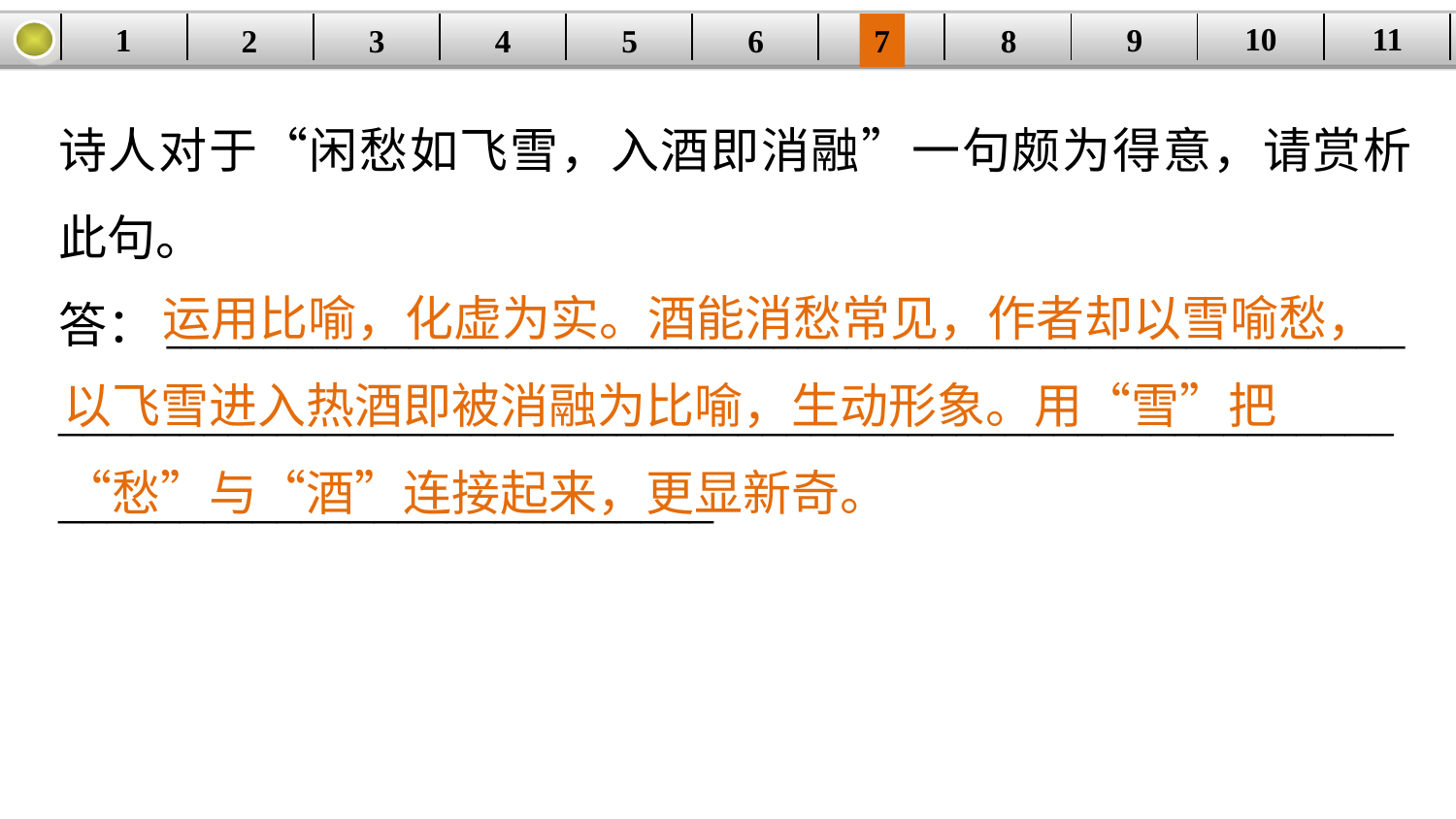

10

11
9
1
3
4
5
6
8
2
|  |  |  |  |  |  |  |  |  |  |  |
| --- | --- | --- | --- | --- | --- | --- | --- | --- | --- | --- |
7

诗人对于“闲愁如飞雪，入酒即消融”一句颇为得意，请赏析此句。
答：___________________________________________________
__________________________________________________________________________________
        运用比喻，化虚为实。酒能消愁常见，作者却以雪喻愁，以飞雪进入热酒即被消融为比喻，生动形象。用“雪”把“愁”与“酒”连接起来，更显新奇。